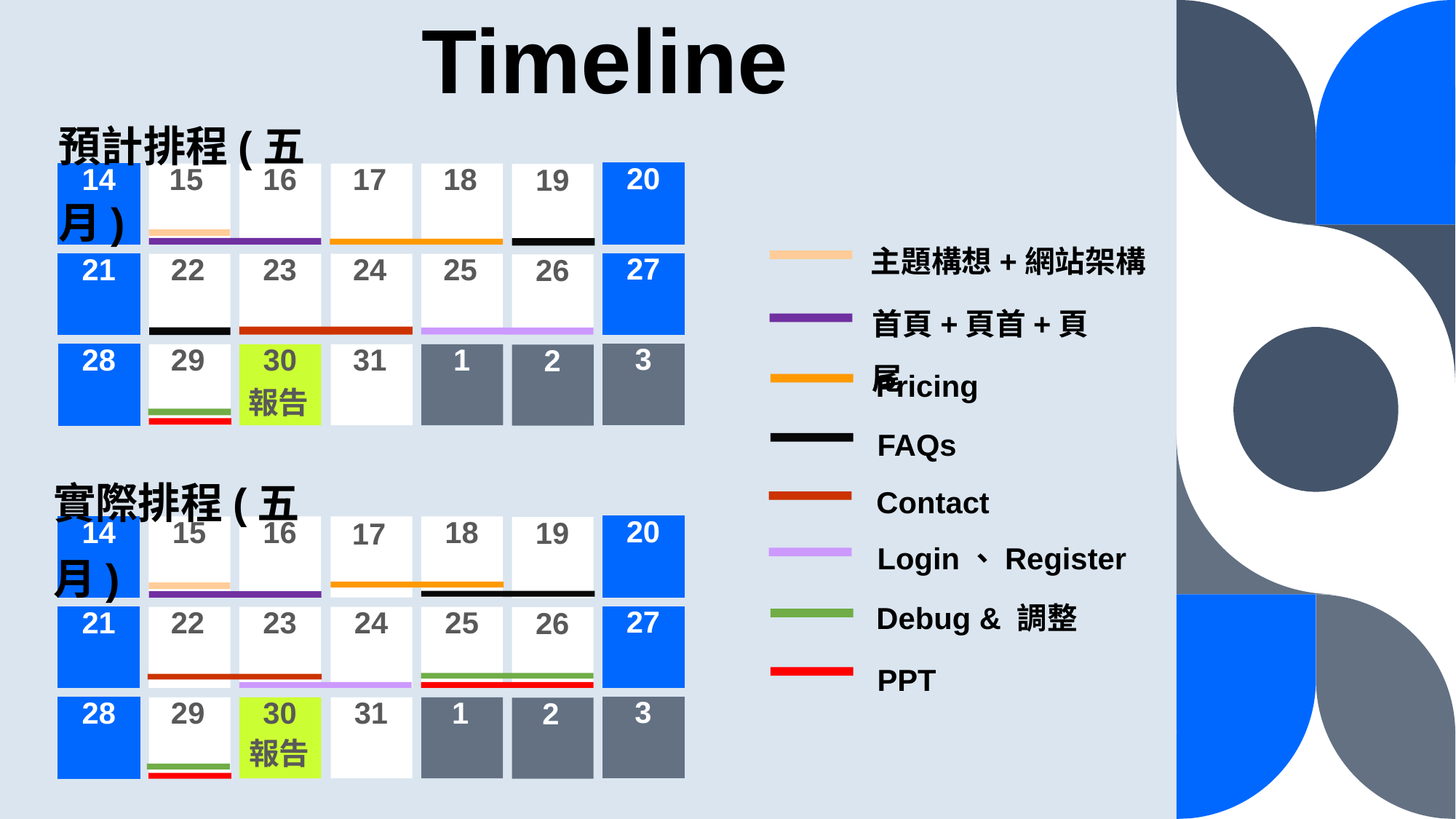

Timeline
預計排程(五月)
20
14
15
16
17
18
19

主題構想+網站架構

27
21
22
23
24
25
26

首頁+頁首+頁尾

3
28
29
30
31
1
2
Pricing

報告

FAQs

實際排程(五月)
Contact

20
14
15
16
18
19
17
Login、Register

Debug & 調整

27
21
22
23
24
25
26

PPT

3
28
29
30
31
1
2

報告